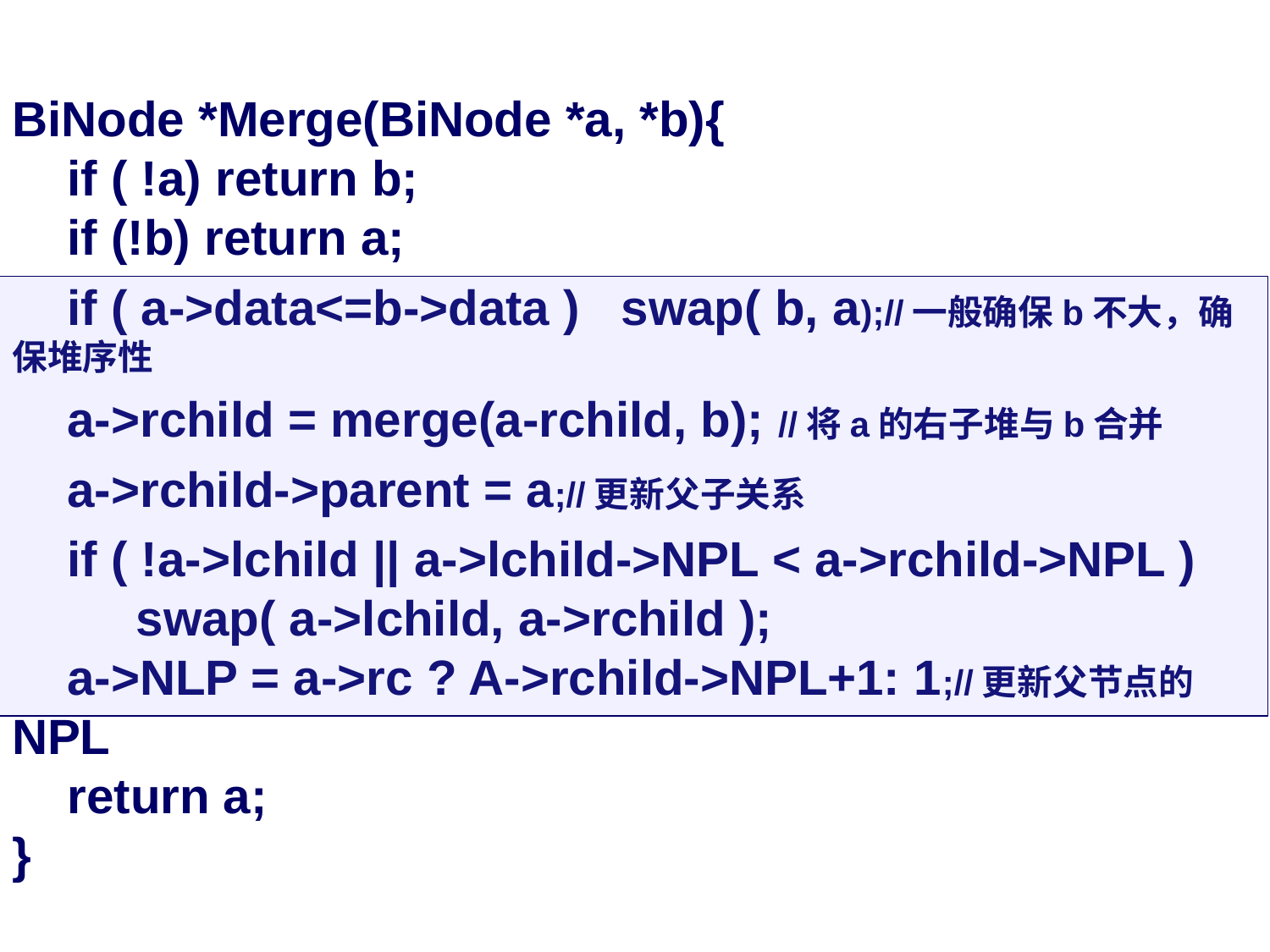

BiNode *Merge(BiNode *a, *b){
    if ( !a) return b;
    if (!b) return a;
    if ( a->data<=b->data )   swap( b, a);//一般确保b不大，确保堆序性
    a->rchild = merge(a-rchild, b); //将a的右子堆与b合并
    a->rchild->parent = a;//更新父子关系
    if ( !a->lchild || a->lchild->NPL < a->rchild->NPL )
         swap( a->lchild, a->rchild );
    a->NLP = a->rc ? A->rchild->NPL+1: 1;//更新父节点的NPL
    return a;
}